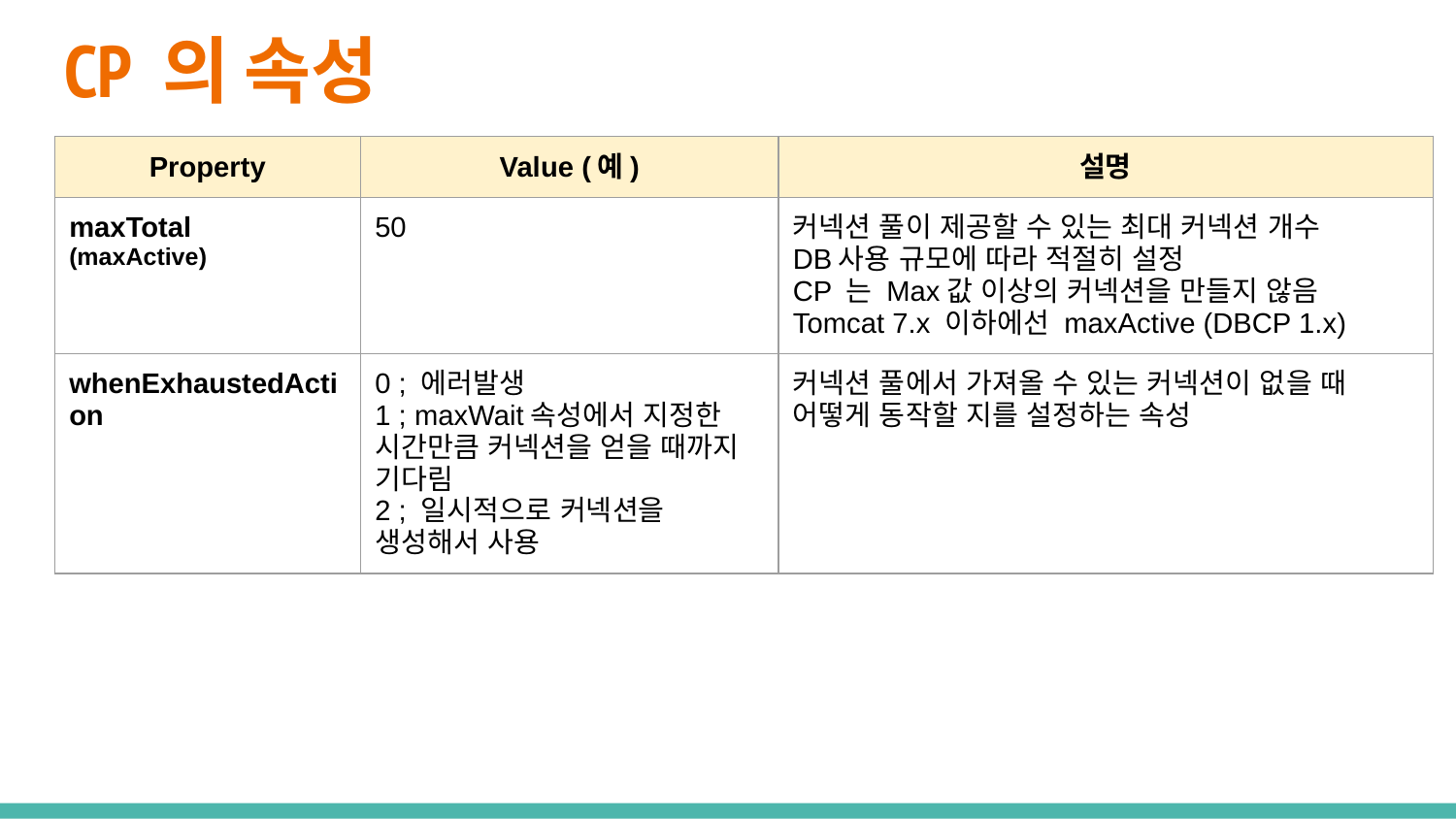

# CP 의 속성
| Property | Value (예) | 설명 |
| --- | --- | --- |
| maxTotal (maxActive) | 50 | 커넥션 풀이 제공할 수 있는 최대 커넥션 개수 DB사용 규모에 따라 적절히 설정 CP 는 Max값 이상의 커넥션을 만들지 않음 Tomcat 7.x 이하에선 maxActive (DBCP 1.x) |
| whenExhaustedAction | 0 ; 에러발생 1 ; maxWait속성에서 지정한 시간만큼 커넥션을 얻을 때까지 기다림 2 ; 일시적으로 커넥션을 생성해서 사용 | 커넥션 풀에서 가져올 수 있는 커넥션이 없을 때 어떻게 동작할 지를 설정하는 속성 |